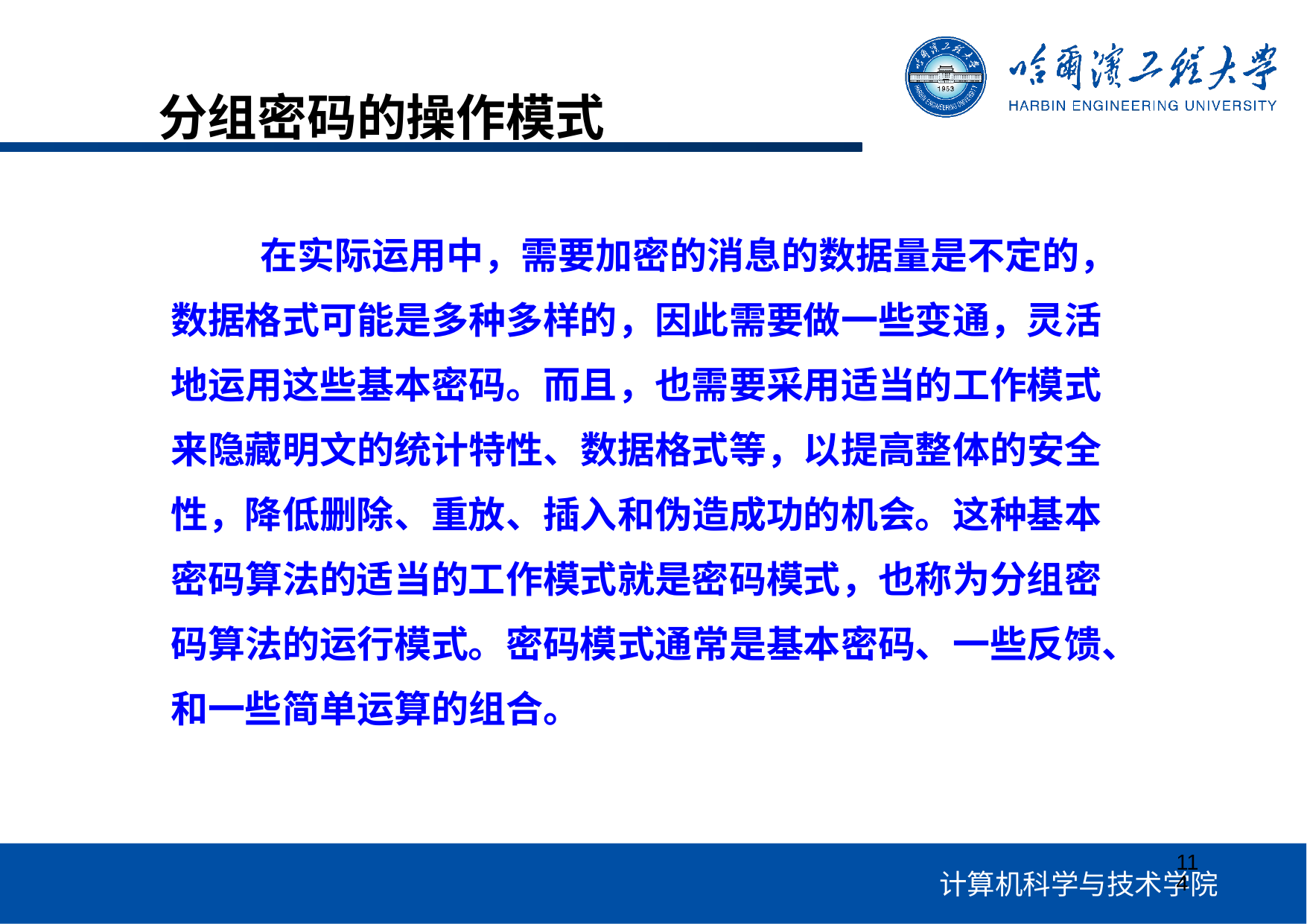

# 分组密码的操作模式
在实际运用中，需要加密的消息的数据量是不定的，  数据格式可能是多种多样的，因此需要做一些变通，灵活 地运用这些基本密码。而且，也需要采用适当的工作模式 来隐藏明文的统计特性、数据格式等，以提高整体的安全 性，降低删除、重放、插入和伪造成功的机会。这种基本 密码算法的适当的工作模式就是密码模式，也称为分组密 码算法的运行模式。密码模式通常是基本密码、一些反馈、 和一些简单运算的组合。
114